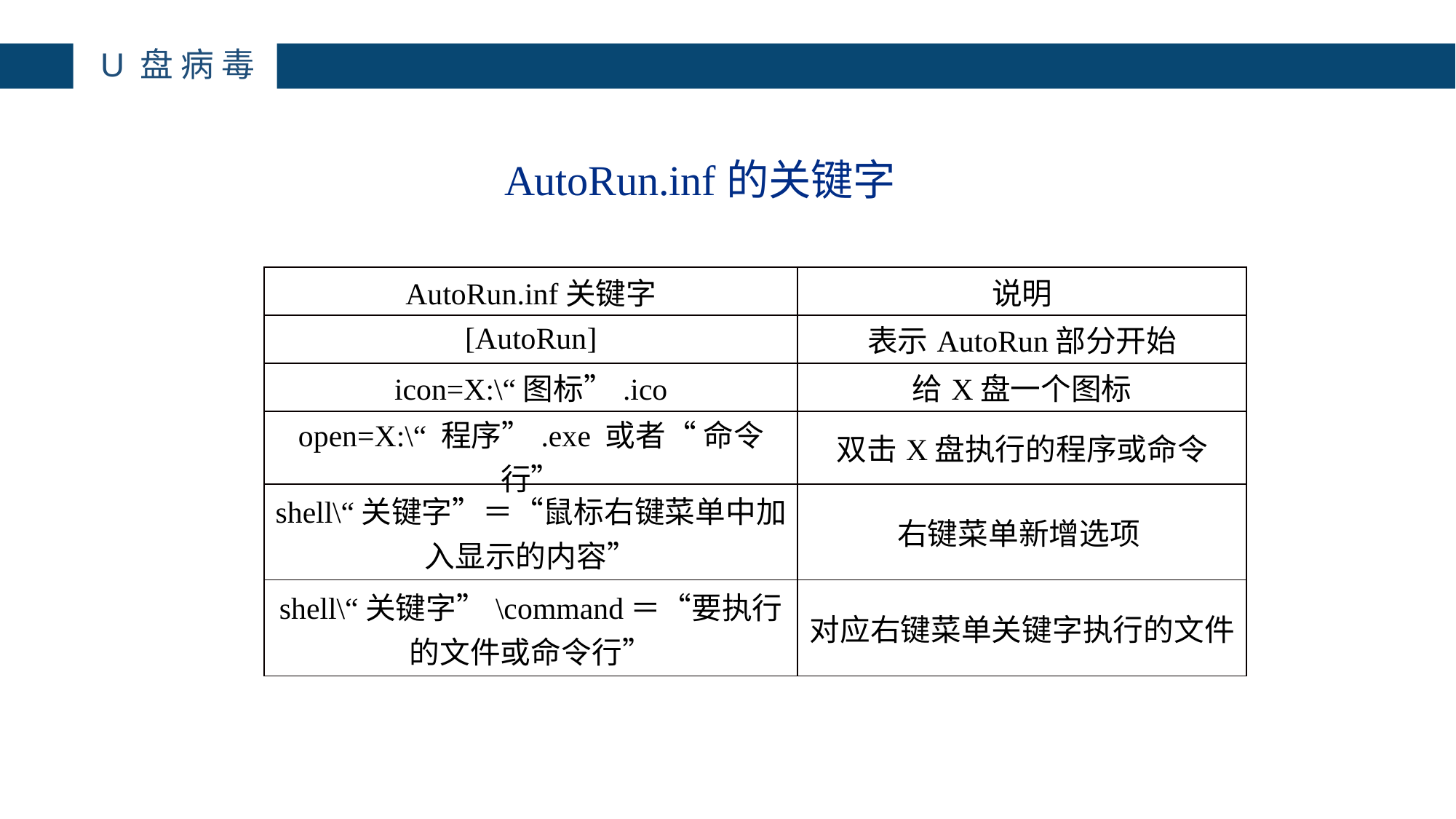

# U盘病毒

AutoRun.inf的关键字
| AutoRun.inf关键字 | 说明 |
| --- | --- |
| [AutoRun] | 表示AutoRun部分开始 |
| icon=X:\“图标”.ico | 给X盘一个图标 |
| open=X:\“ 程序”.exe 或者“ 命令行” | 双击X盘执行的程序或命令 |
| shell\“关键字”＝“鼠标右键菜单中加入显示的内容” | 右键菜单新增选项 |
| shell\“关键字”\command＝“要执行的文件或命令行” | 对应右键菜单关键字执行的文件 |